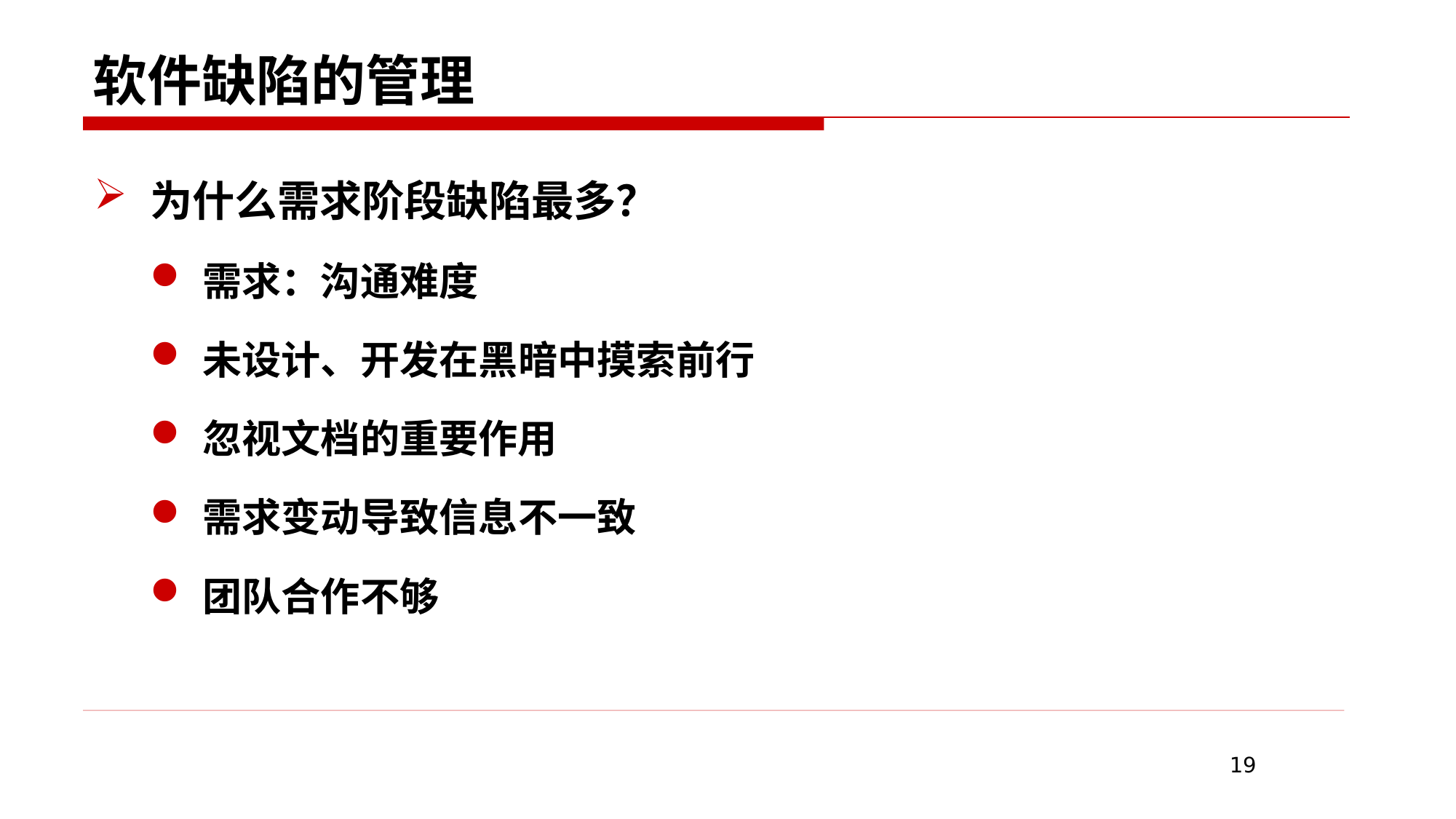

# 软件缺陷的管理
为什么需求阶段缺陷最多？
需求：沟通难度
未设计、开发在黑暗中摸索前行
忽视文档的重要作用
需求变动导致信息不一致
团队合作不够

19